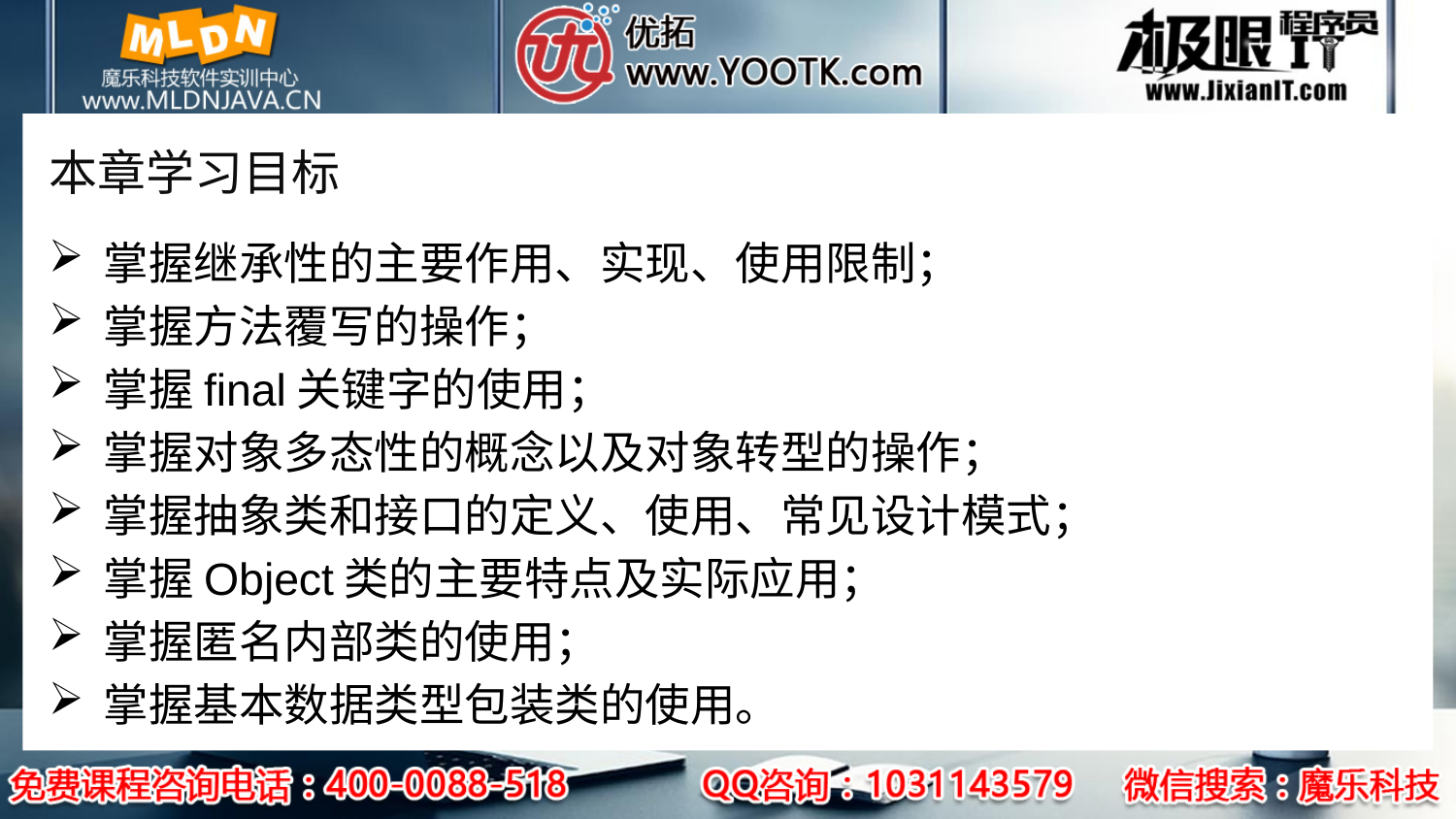

# 本章学习目标
掌握继承性的主要作用、实现、使用限制；
掌握方法覆写的操作；
掌握final关键字的使用；
掌握对象多态性的概念以及对象转型的操作；
掌握抽象类和接口的定义、使用、常见设计模式；
掌握Object类的主要特点及实际应用；
掌握匿名内部类的使用；
掌握基本数据类型包装类的使用。